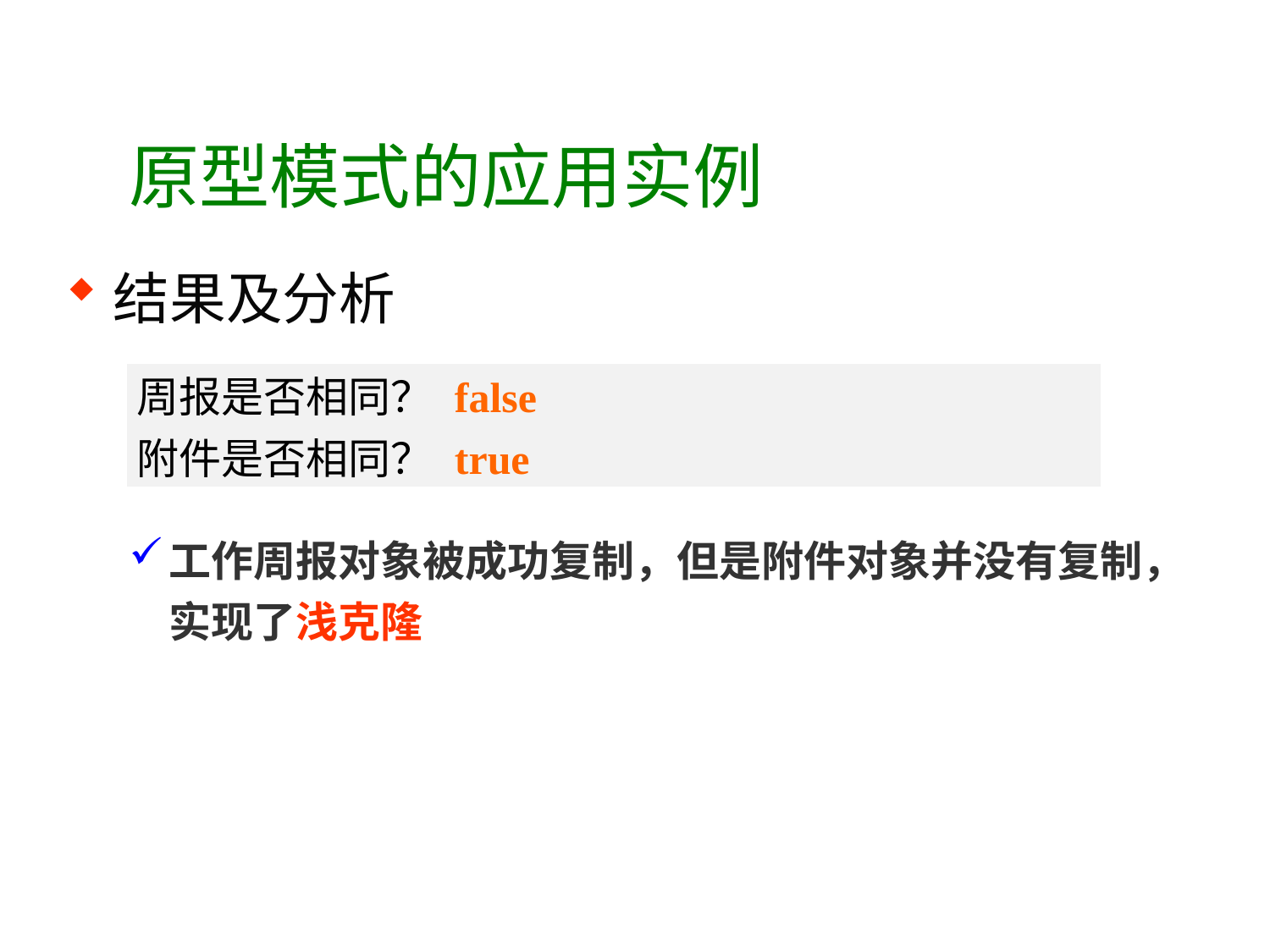

# 原型模式的应用实例
结果及分析

工作周报对象被成功复制，但是附件对象并没有复制，实现了浅克隆

| 周报是否相同？ false 附件是否相同？ true |
| --- |